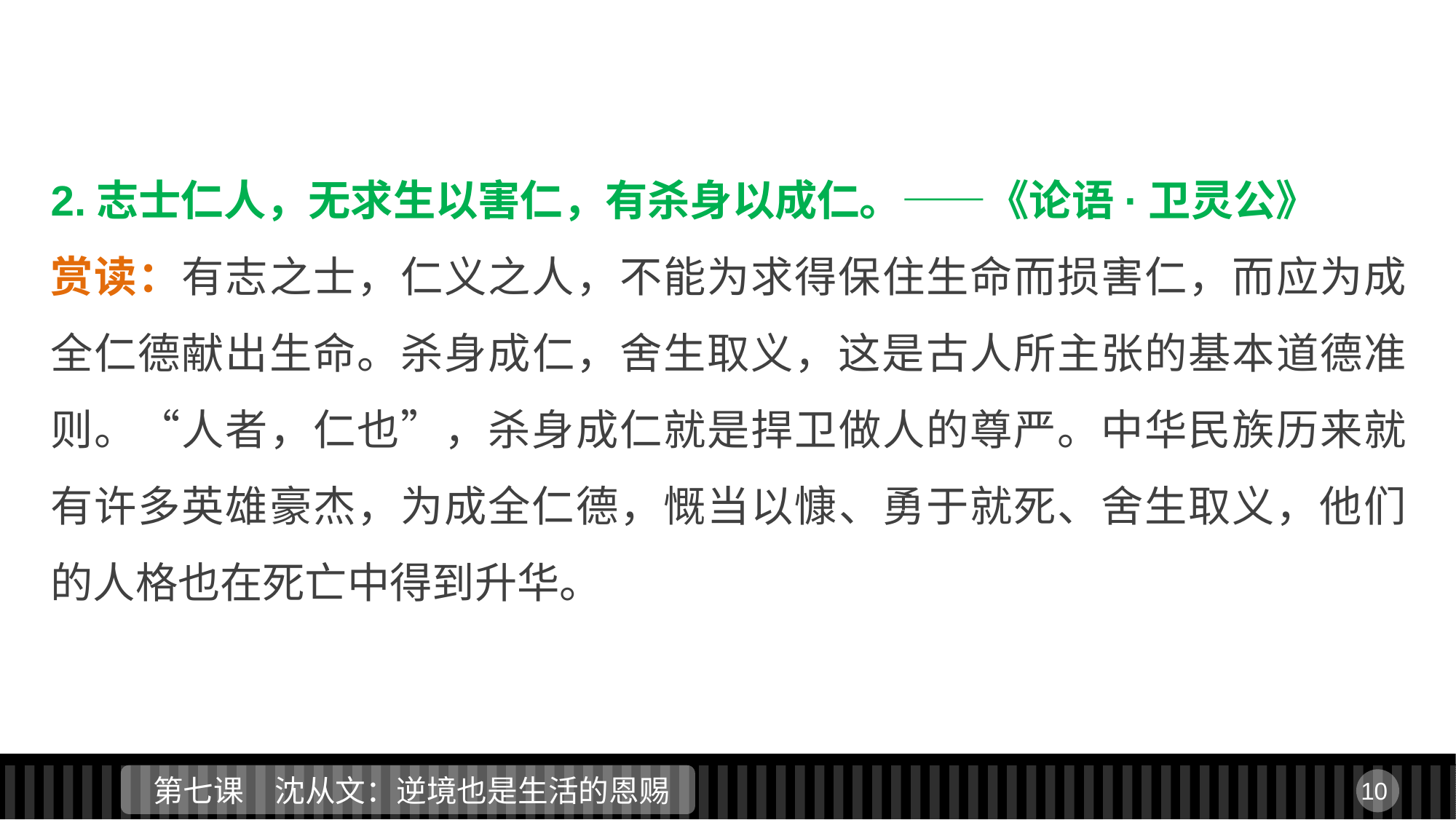

2.志士仁人，无求生以害仁，有杀身以成仁。——《论语·卫灵公》
赏读：有志之士，仁义之人，不能为求得保住生命而损害仁，而应为成全仁德献出生命。杀身成仁，舍生取义，这是古人所主张的基本道德准则。“人者，仁也”，杀身成仁就是捍卫做人的尊严。中华民族历来就有许多英雄豪杰，为成全仁德，慨当以慷、勇于就死、舍生取义，他们的人格也在死亡中得到升华。